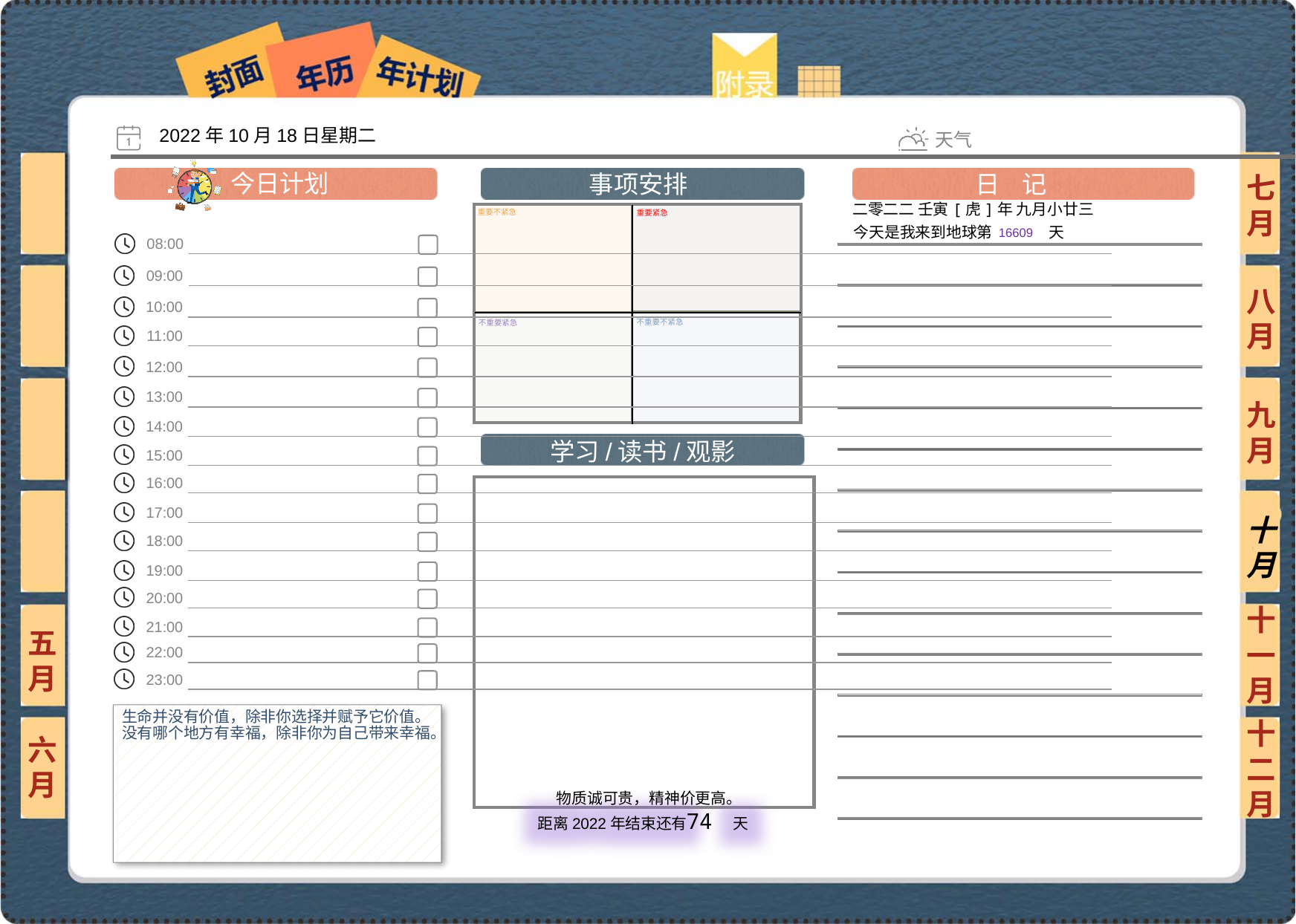

2022年10月18日星期二
七月
二零二二 壬寅[虎]年 九月小廿三
16609
八月
九月
十月
十一月
五月
生命并没有价值，除非你选择并赋予它价值。没有哪个地方有幸福，除非你为自己带来幸福。

六月
十二月
74
 物质诚可贵，精神价更高。